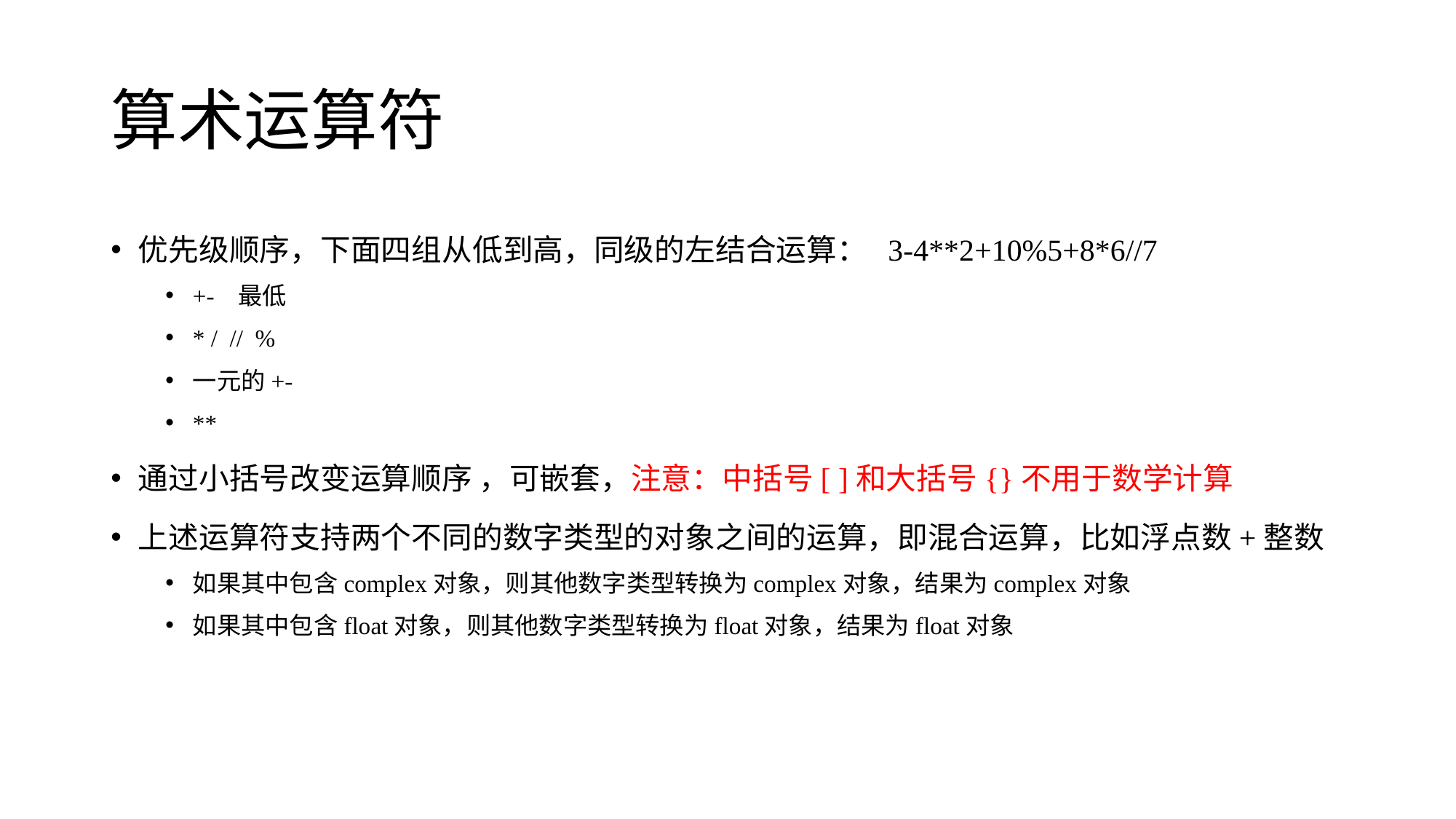

# 算术运算符
优先级顺序，下面四组从低到高，同级的左结合运算：  3-4**2+10%5+8*6//7
+-   最低
* /  //  %
一元的+-
**
通过小括号改变运算顺序 ，可嵌套，注意：中括号[ ]和大括号{}不用于数学计算
上述运算符支持两个不同的数字类型的对象之间的运算，即混合运算，比如浮点数+整数
如果其中包含complex对象，则其他数字类型转换为complex对象，结果为complex对象
如果其中包含float对象，则其他数字类型转换为float对象，结果为float对象